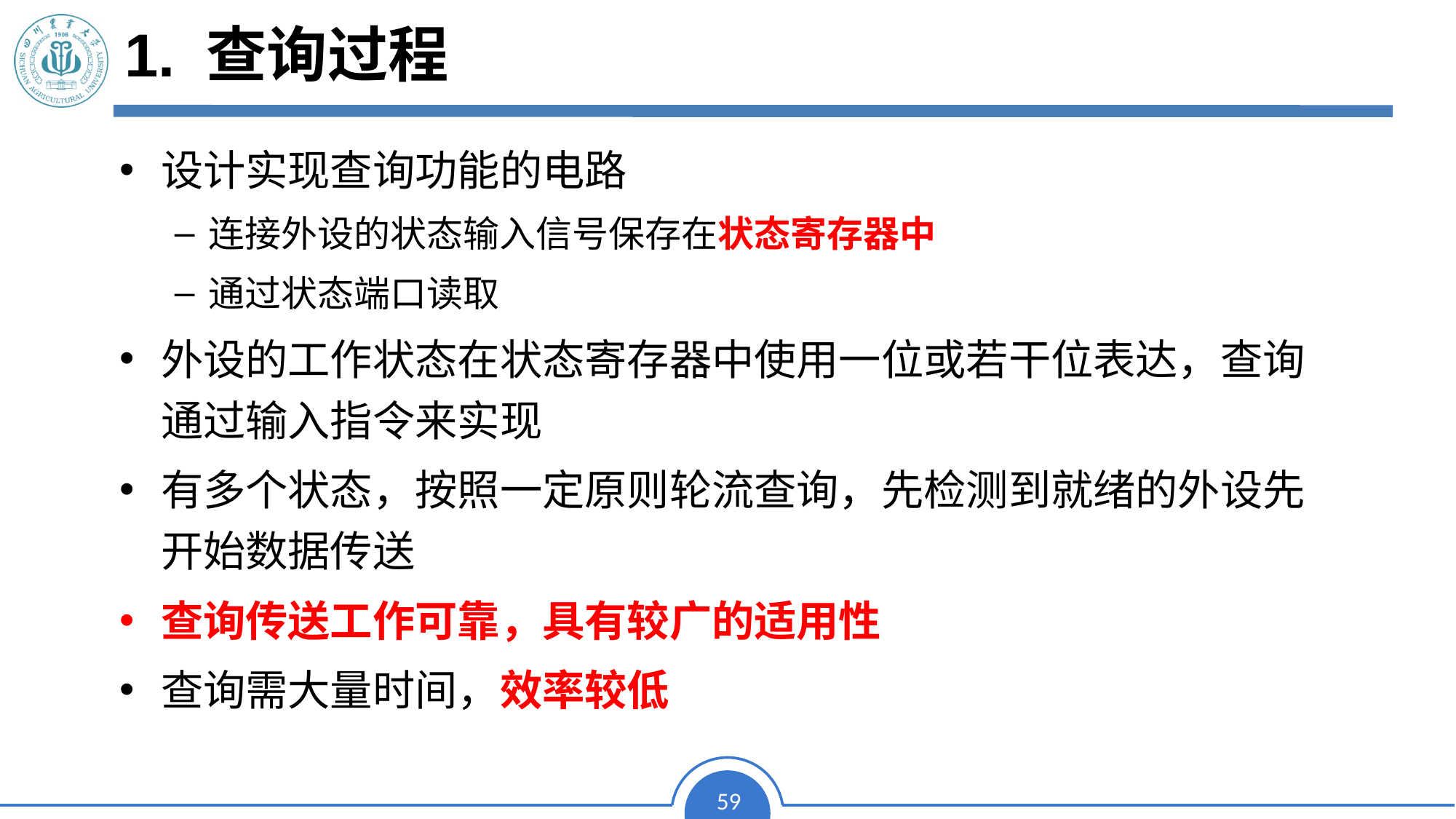

# 1. 查询过程
设计实现查询功能的电路
连接外设的状态输入信号保存在状态寄存器中
通过状态端口读取
外设的工作状态在状态寄存器中使用一位或若干位表达，查询通过输入指令来实现
有多个状态，按照一定原则轮流查询，先检测到就绪的外设先开始数据传送
查询传送工作可靠，具有较广的适用性
查询需大量时间，效率较低